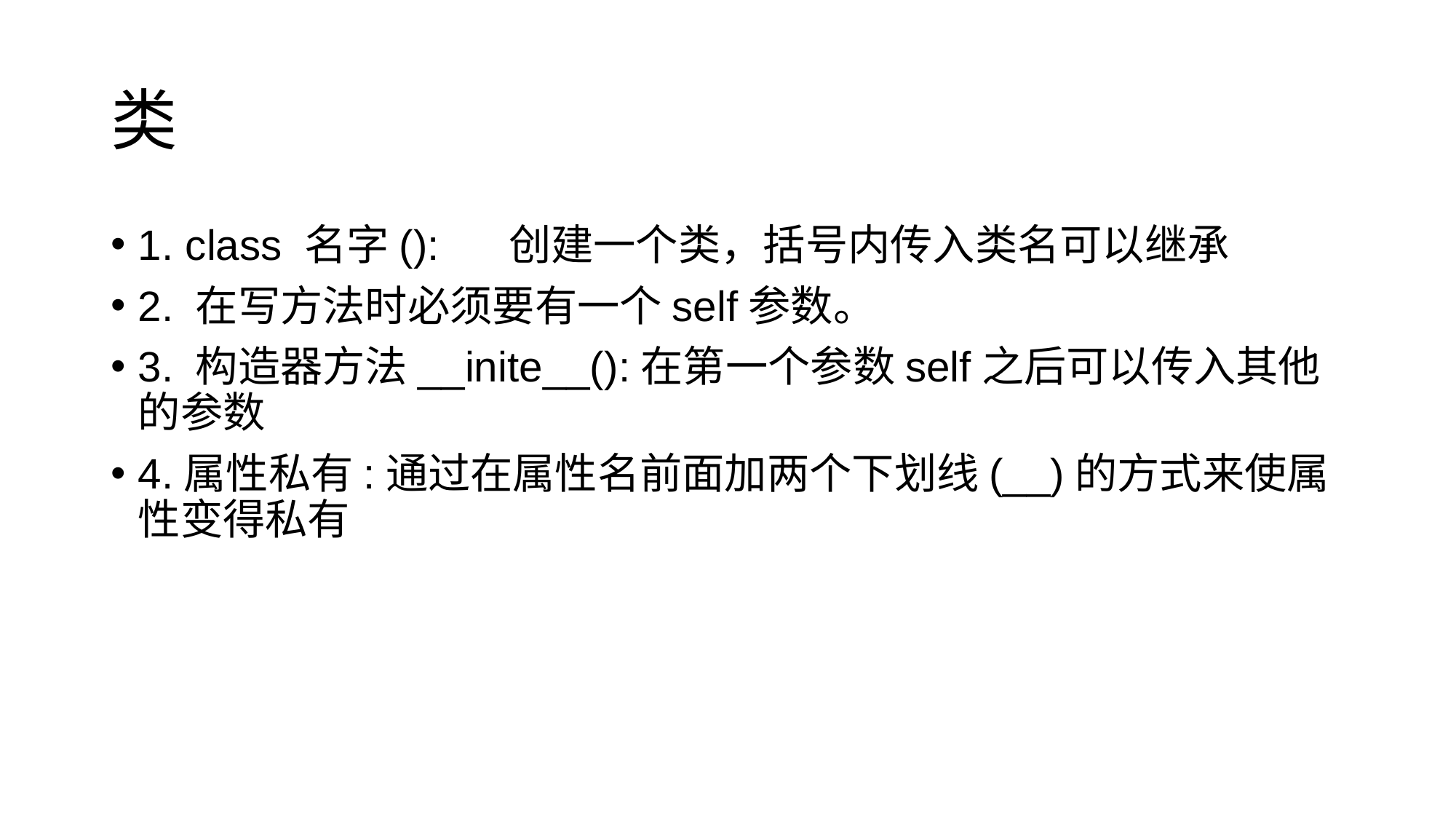

# 类
1. class 名字():     创建一个类，括号内传入类名可以继承
2. 在写方法时必须要有一个self参数。
3. 构造器方法__inite__():在第一个参数self之后可以传入其他的参数
4.属性私有:通过在属性名前面加两个下划线(__)的方式来使属性变得私有